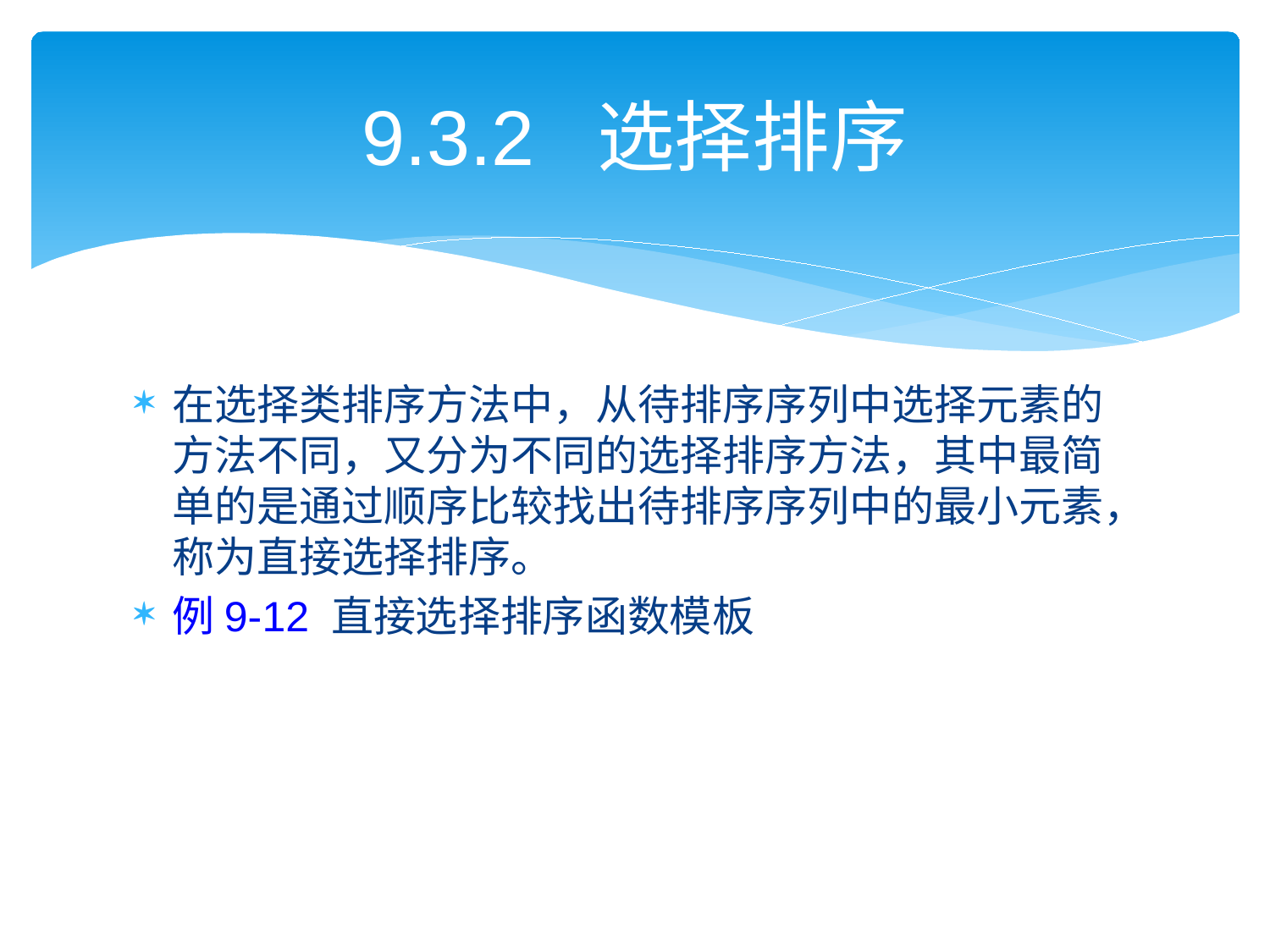

# 9.3.2  选择排序
在选择类排序方法中，从待排序序列中选择元素的方法不同，又分为不同的选择排序方法，其中最简单的是通过顺序比较找出待排序序列中的最小元素，称为直接选择排序。
例9-12 直接选择排序函数模板